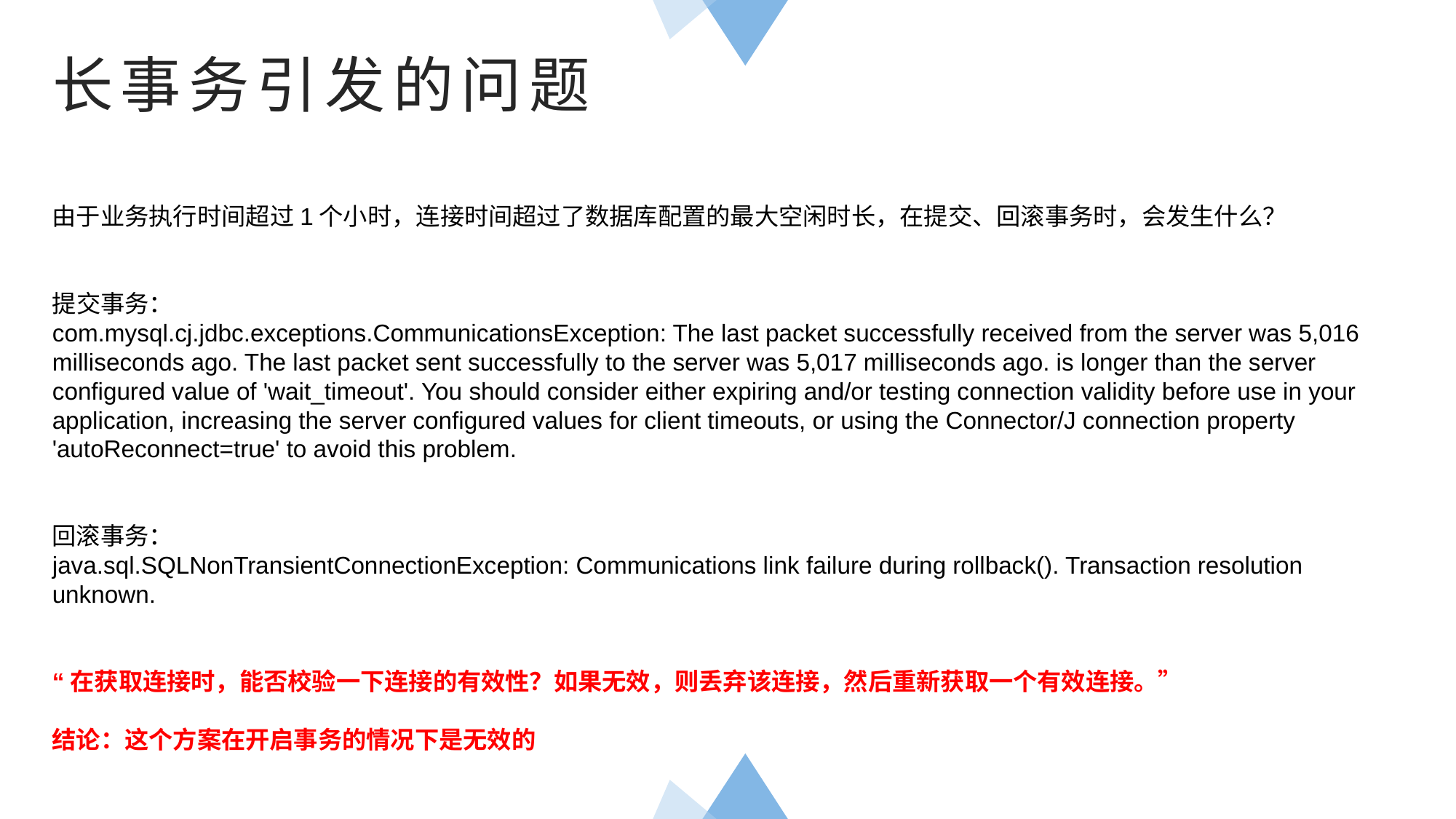

长事务引发的问题
由于业务执行时间超过1个小时，连接时间超过了数据库配置的最大空闲时长，在提交、回滚事务时，会发生什么？
提交事务：
com.mysql.cj.jdbc.exceptions.CommunicationsException: The last packet successfully received from the server was 5,016 milliseconds ago. The last packet sent successfully to the server was 5,017 milliseconds ago. is longer than the server configured value of 'wait_timeout'. You should consider either expiring and/or testing connection validity before use in your application, increasing the server configured values for client timeouts, or using the Connector/J connection property 'autoReconnect=true' to avoid this problem.
回滚事务：
java.sql.SQLNonTransientConnectionException: Communications link failure during rollback(). Transaction resolution unknown.
“在获取连接时，能否校验一下连接的有效性？如果无效，则丢弃该连接，然后重新获取一个有效连接。”
结论：这个方案在开启事务的情况下是无效的
34